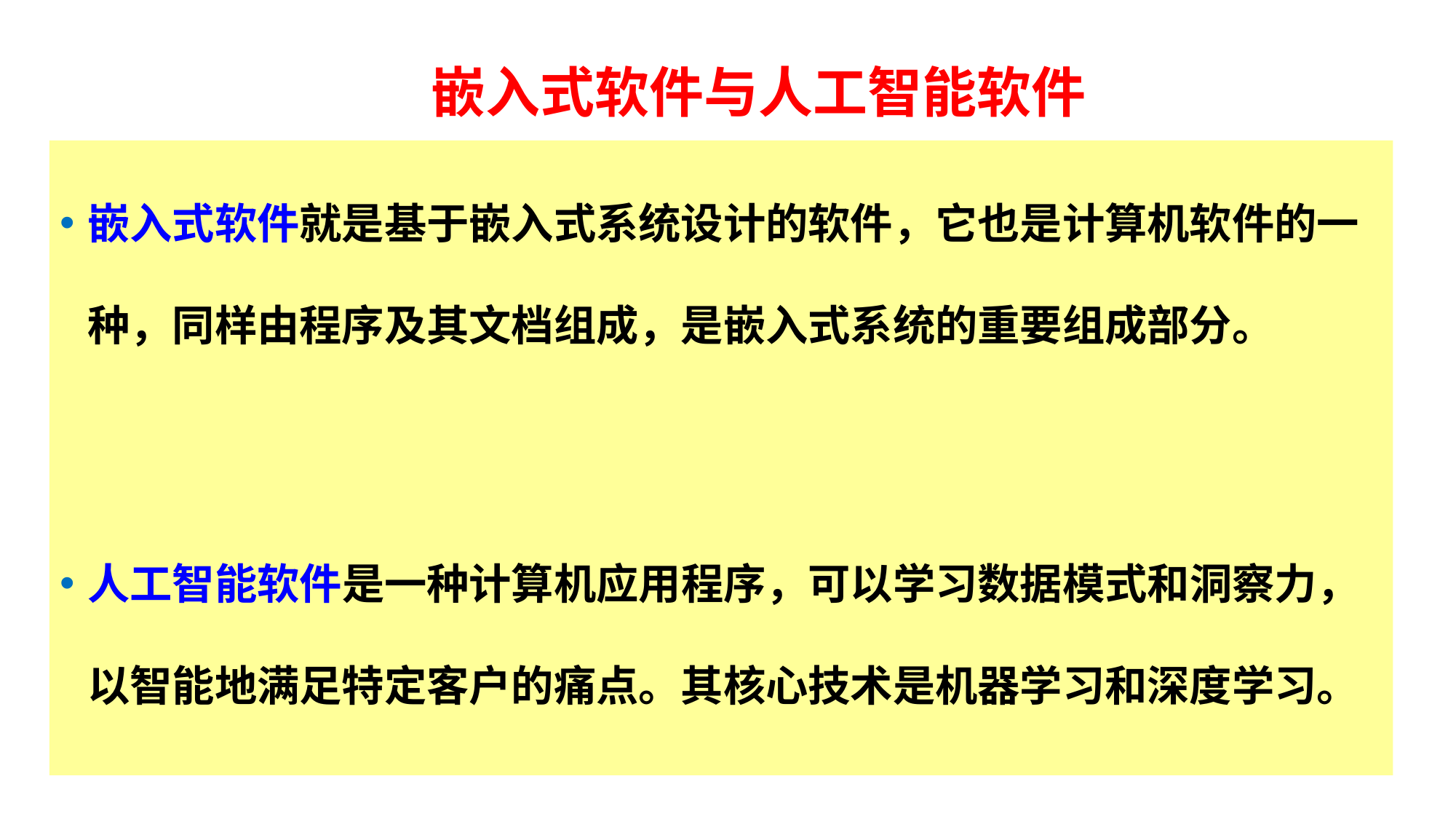

# 嵌入式软件与人工智能软件
嵌入式软件就是基于嵌入式系统设计的软件，它也是计算机软件的一种，同样由程序及其文档组成，是嵌入式系统的重要组成部分。

人工智能软件是一种计算机应用程序，可以学习数据模式和洞察力，以智能地满足特定客户的痛点。其核心技术是机器学习和深度学习。